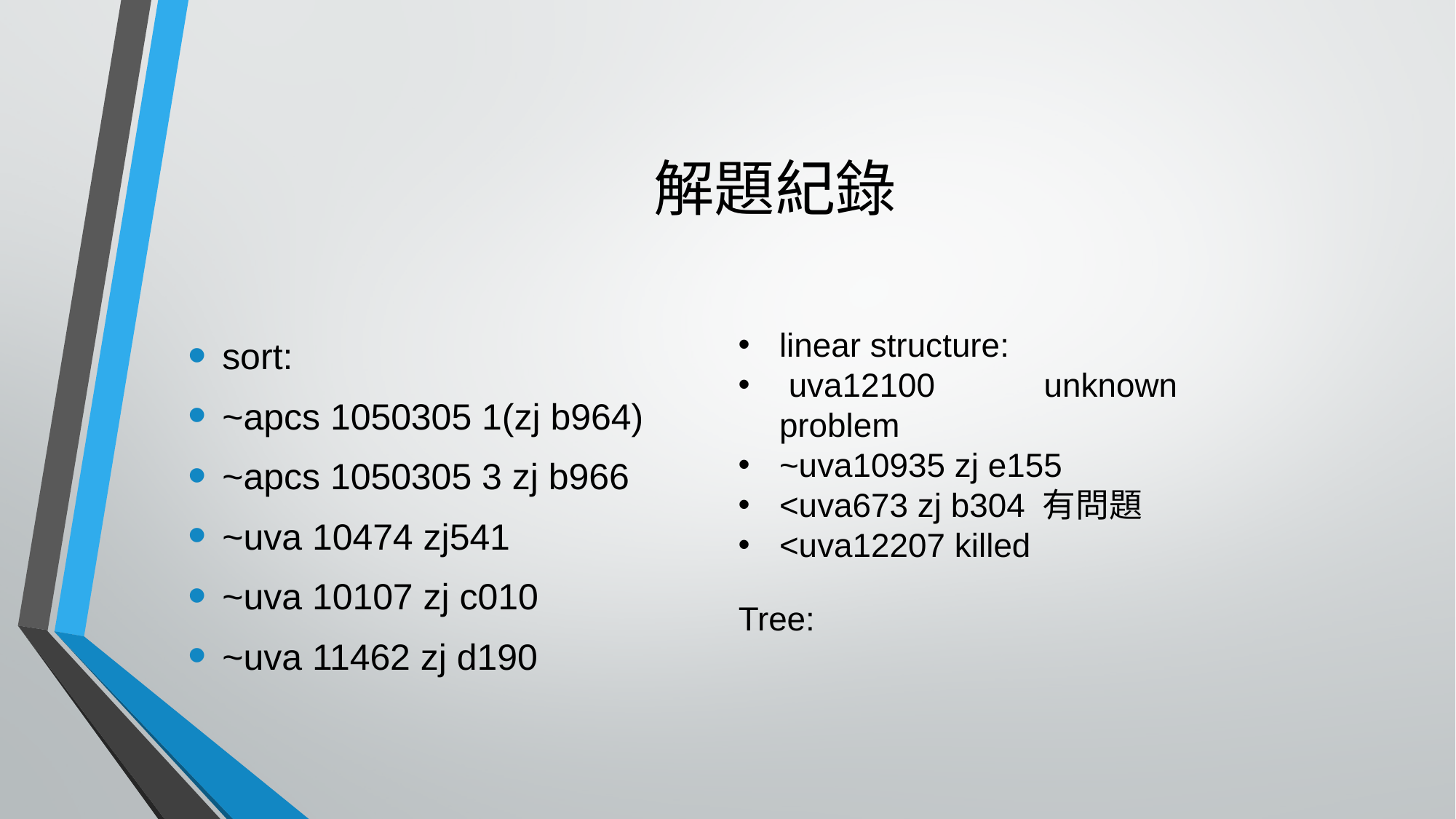

# 解題紀錄
sort:
~apcs 1050305 1(zj b964)
~apcs 1050305 3 zj b966
~uva 10474 zj541
~uva 10107 zj c010
~uva 11462 zj d190
linear structure:
 uva12100	     unknown problem
~uva10935 zj e155
<uva673 zj b304 有問題
<uva12207 killed

Tree: